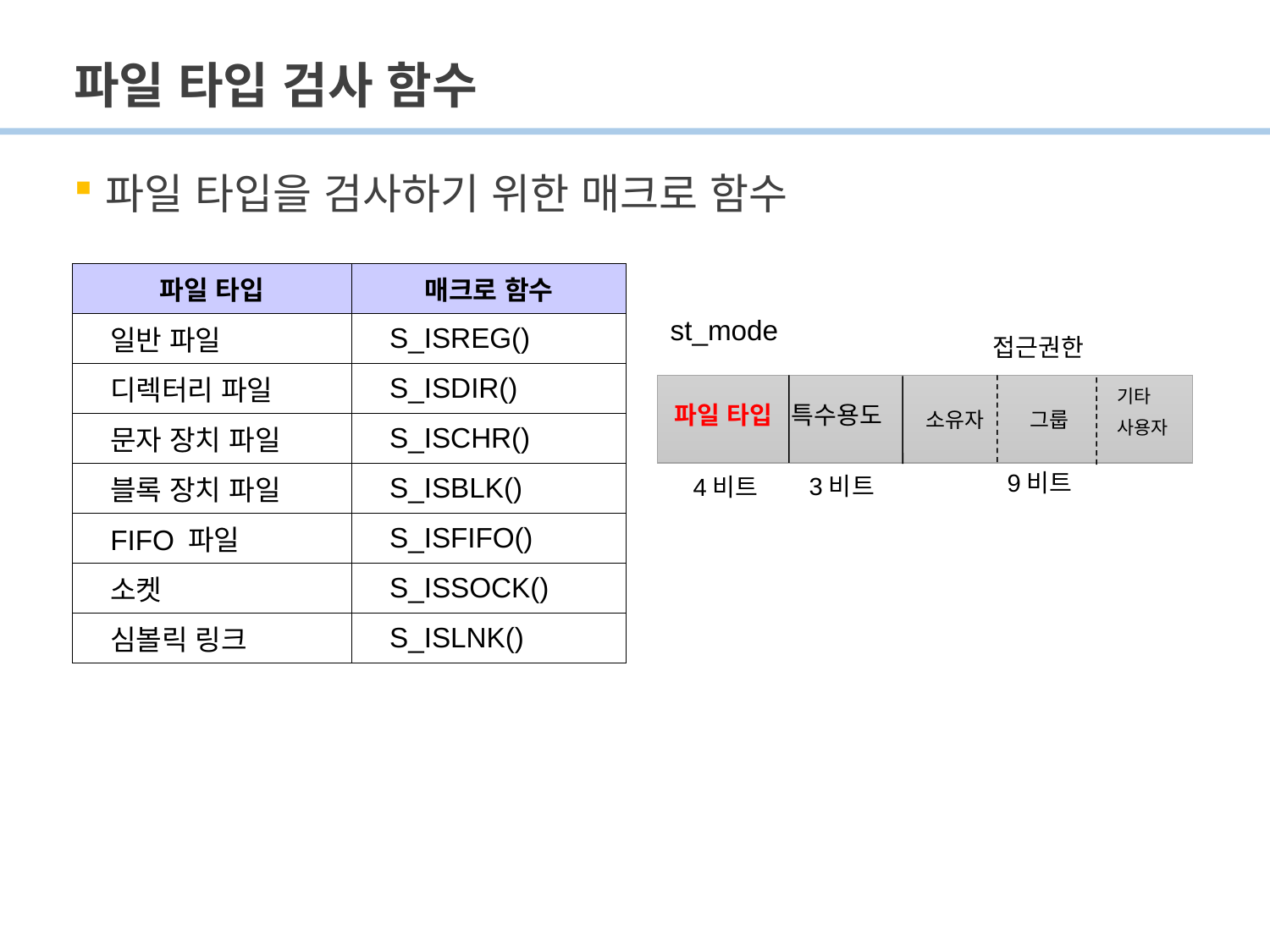

# 파일 타입 검사 함수
파일 타입을 검사하기 위한 매크로 함수

| 파일 타입 | 매크로 함수 |
| --- | --- |
| 일반 파일 | S\_ISREG() |
| 디렉터리 파일 | S\_ISDIR() |
| 문자 장치 파일 | S\_ISCHR() |
| 블록 장치 파일 | S\_ISBLK() |
| FIFO 파일 | S\_ISFIFO() |
| 소켓 | S\_ISSOCK() |
| 심볼릭 링크 | S\_ISLNK() |
st_mode
접근권한

기타
사용자
 파일 타입
특수용도
소유자
 그룹
9비트
3비트
4비트